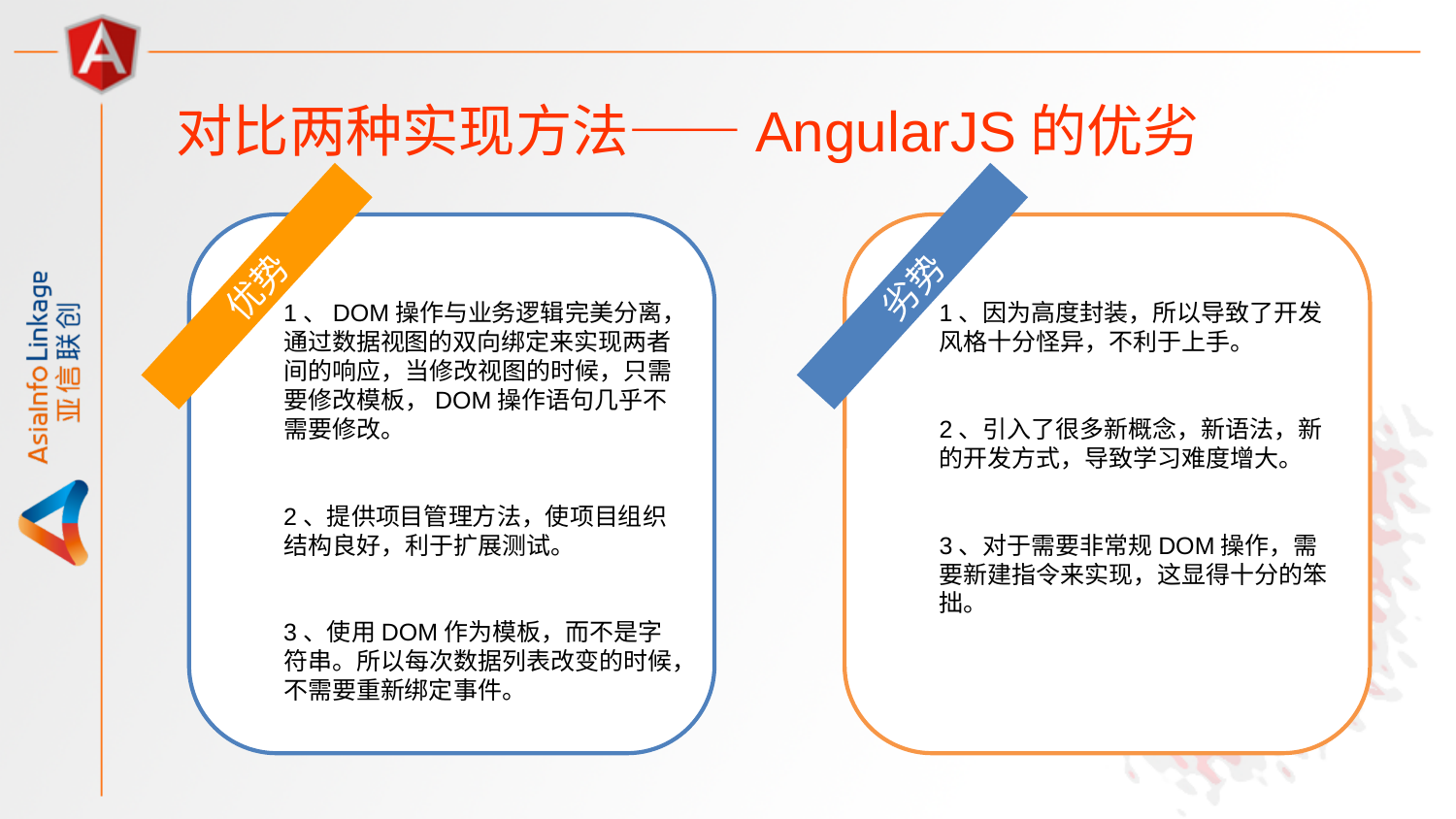

对比两种实现方法——AngularJS的优劣
1、DOM操作与业务逻辑完美分离，通过数据视图的双向绑定来实现两者间的响应，当修改视图的时候，只需要修改模板，DOM操作语句几乎不需要修改。

2、提供项目管理方法，使项目组织结构良好，利于扩展测试。

3、使用DOM作为模板，而不是字符串。所以每次数据列表改变的时候，不需要重新绑定事件。

1、因为高度封装，所以导致了开发风格十分怪异，不利于上手。

2、引入了很多新概念，新语法，新的开发方式，导致学习难度增大。

3、对于需要非常规DOM操作，需要新建指令来实现，这显得十分的笨拙。
优势
劣势